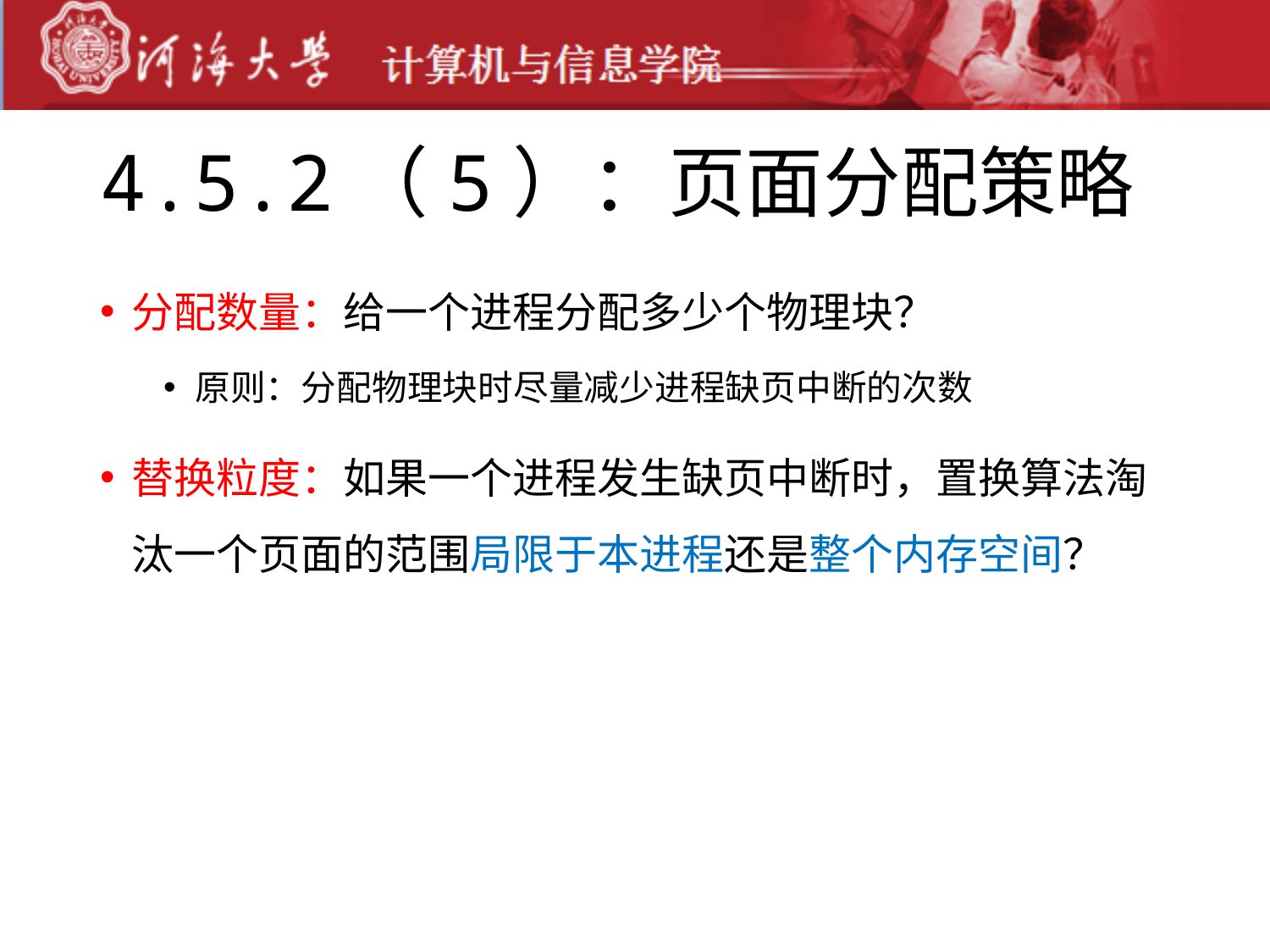

# 4.5.2（5）：页面分配策略
分配数量：给一个进程分配多少个物理块？
原则：分配物理块时尽量减少进程缺页中断的次数
替换粒度：如果一个进程发生缺页中断时，置换算法淘汰一个页面的范围局限于本进程还是整个内存空间？